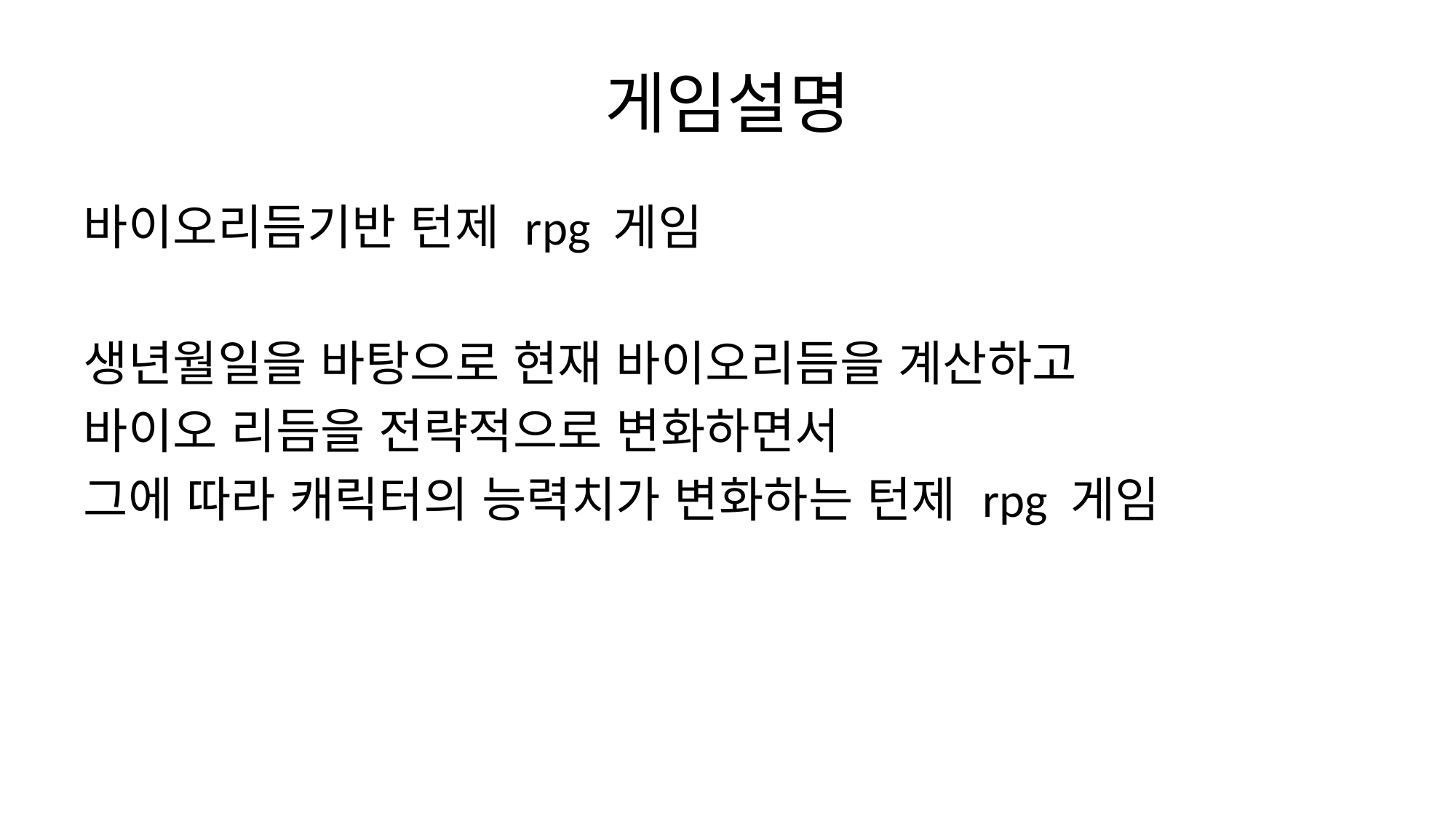

# 게임설명
바이오리듬기반 턴제 rpg 게임

생년월일을 바탕으로 현재 바이오리듬을 계산하고
바이오 리듬을 전략적으로 변화하면서
그에 따라 캐릭터의 능력치가 변화하는 턴제 rpg 게임